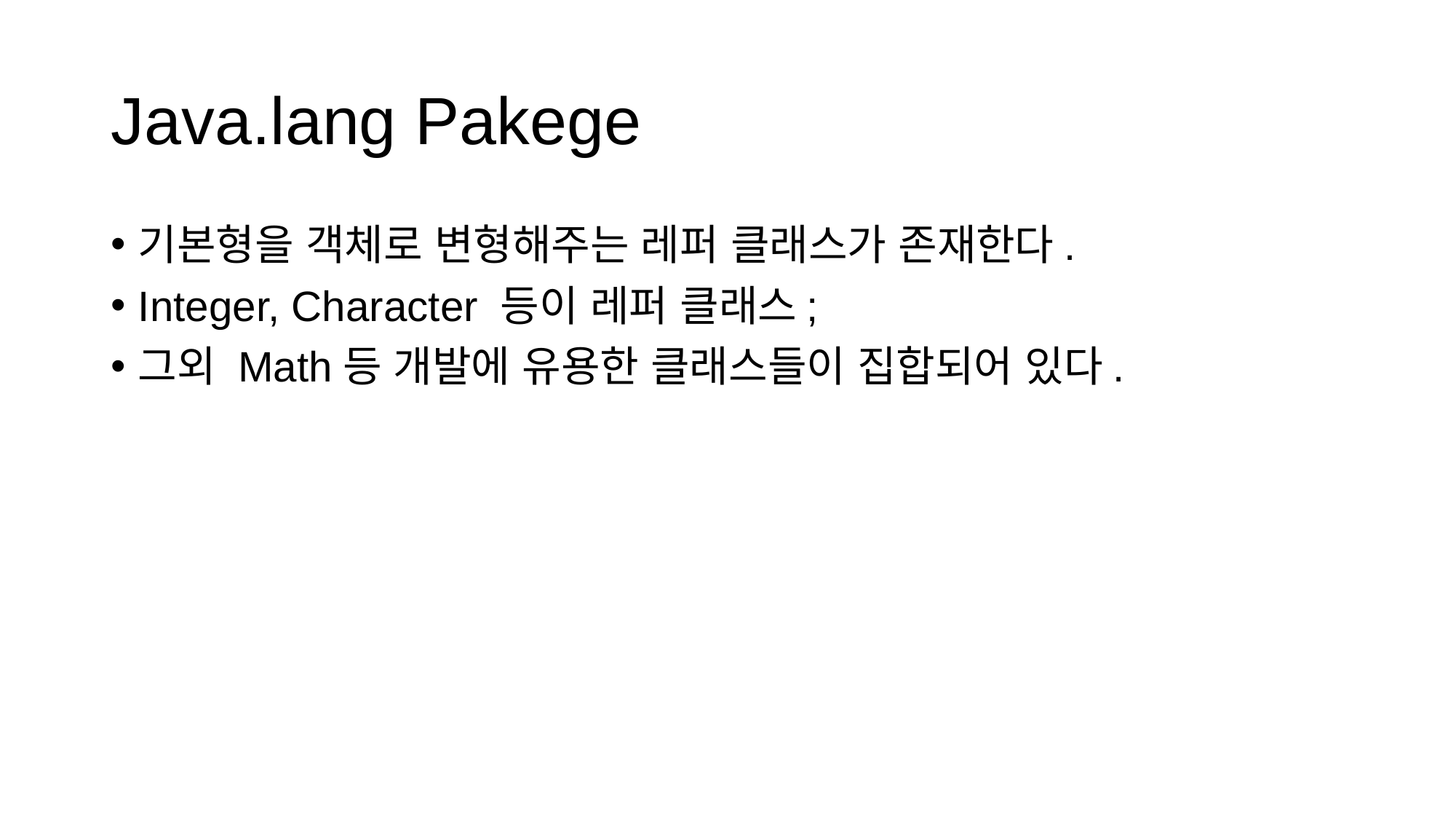

# Java.lang Pakege
기본형을 객체로 변형해주는 레퍼 클래스가 존재한다.
Integer, Character 등이 레퍼 클래스;
그외 Math등 개발에 유용한 클래스들이 집합되어 있다.